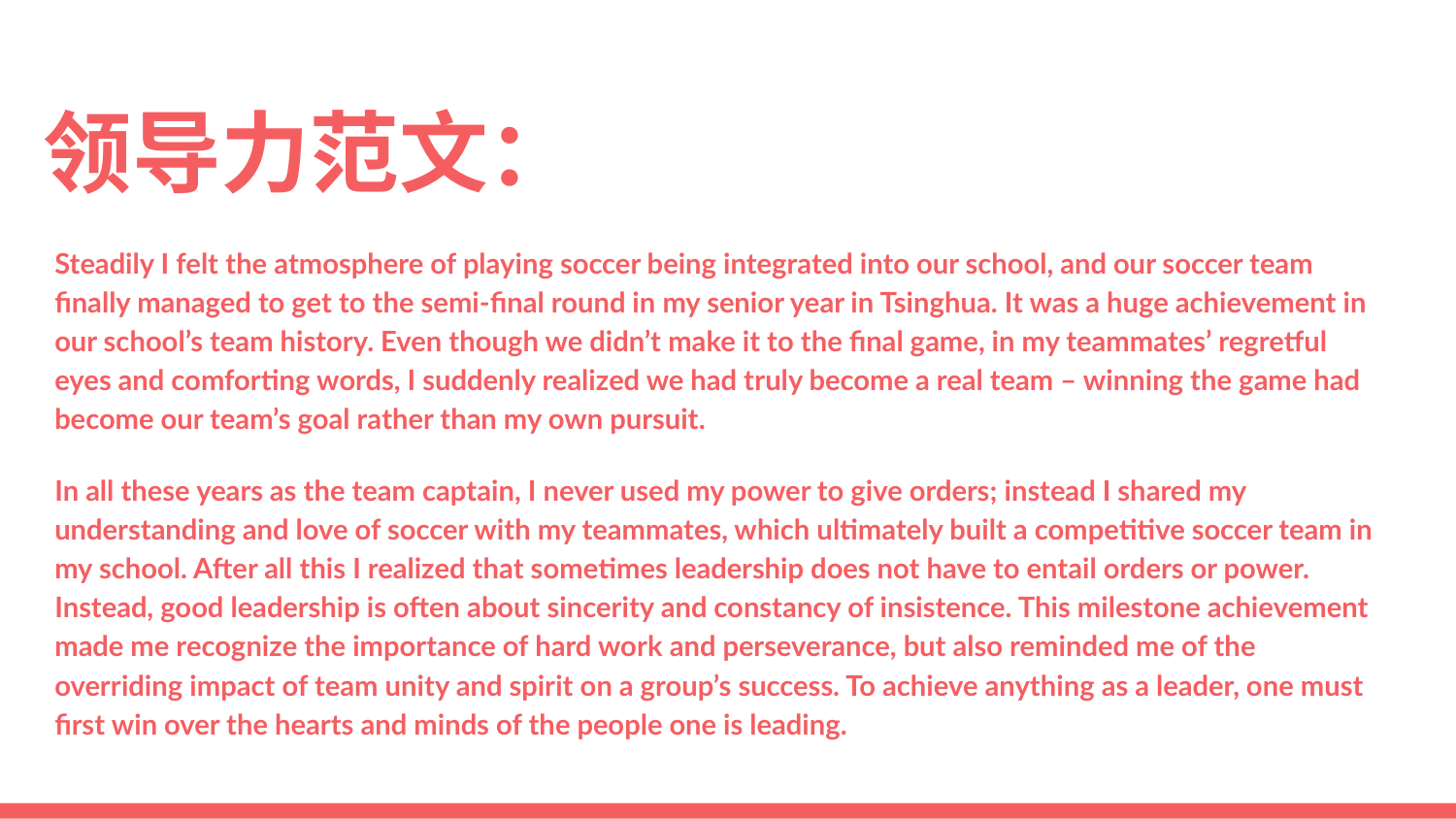

# 领导力范文：
Steadily I felt the atmosphere of playing soccer being integrated into our school, and our soccer team finally managed to get to the semi-final round in my senior year in Tsinghua. It was a huge achievement in our school’s team history. Even though we didn’t make it to the final game, in my teammates’ regretful eyes and comforting words, I suddenly realized we had truly become a real team – winning the game had become our team’s goal rather than my own pursuit.
In all these years as the team captain, I never used my power to give orders; instead I shared my understanding and love of soccer with my teammates, which ultimately built a competitive soccer team in my school. After all this I realized that sometimes leadership does not have to entail orders or power. Instead, good leadership is often about sincerity and constancy of insistence. This milestone achievement made me recognize the importance of hard work and perseverance, but also reminded me of the overriding impact of team unity and spirit on a group’s success. To achieve anything as a leader, one must first win over the hearts and minds of the people one is leading.